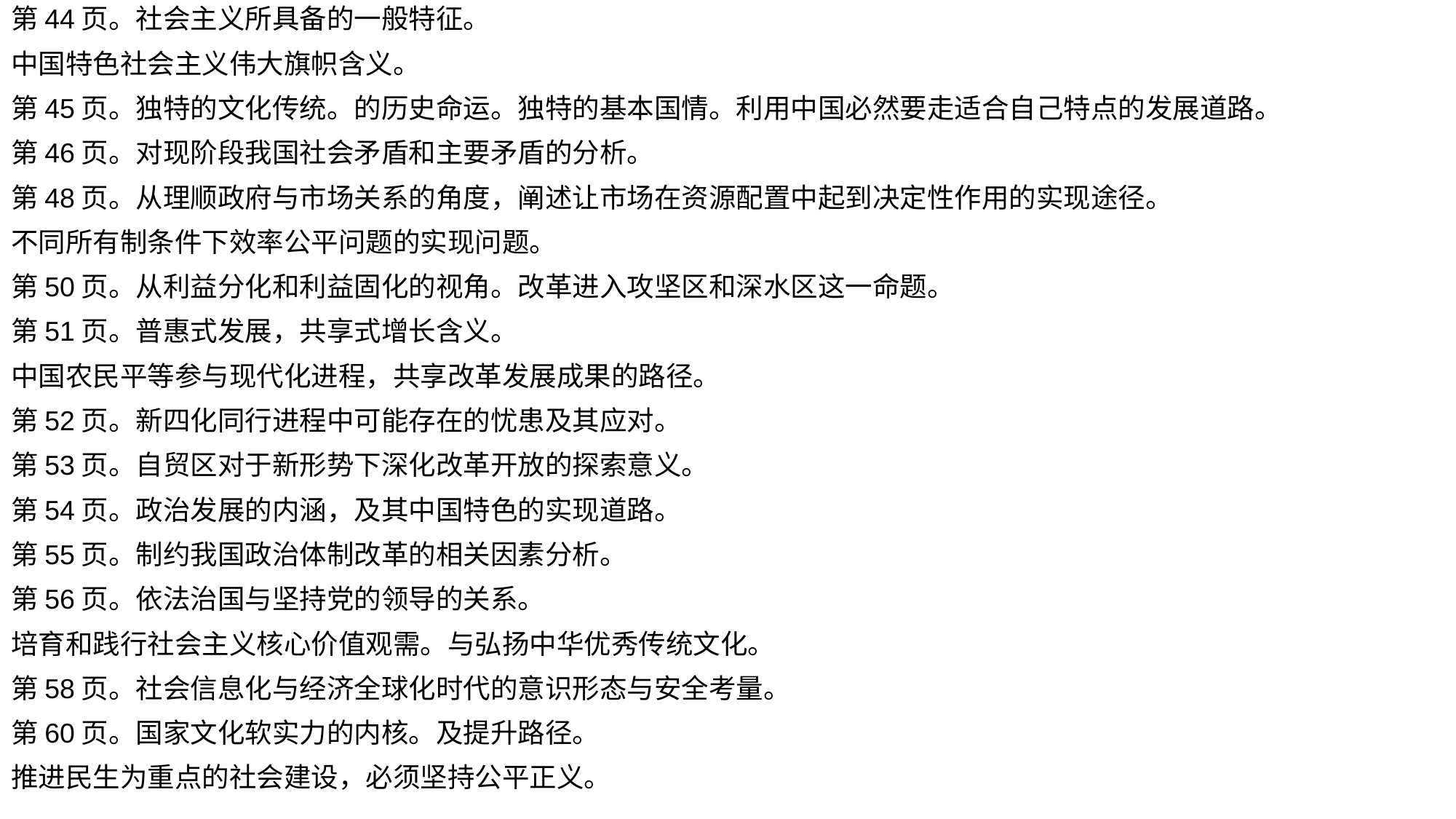

第44页。社会主义所具备的一般特征。
中国特色社会主义伟大旗帜含义。
第45页。独特的文化传统。的历史命运。独特的基本国情。利用中国必然要走适合自己特点的发展道路。
第46页。对现阶段我国社会矛盾和主要矛盾的分析。
第48页。从理顺政府与市场关系的角度，阐述让市场在资源配置中起到决定性作用的实现途径。
不同所有制条件下效率公平问题的实现问题。
第50页。从利益分化和利益固化的视角。改革进入攻坚区和深水区这一命题。
第51页。普惠式发展，共享式增长含义。
中国农民平等参与现代化进程，共享改革发展成果的路径。
第52页。新四化同行进程中可能存在的忧患及其应对。
第53页。自贸区对于新形势下深化改革开放的探索意义。
第54页。政治发展的内涵，及其中国特色的实现道路。
第55页。制约我国政治体制改革的相关因素分析。
第56页。依法治国与坚持党的领导的关系。
培育和践行社会主义核心价值观需。与弘扬中华优秀传统文化。
第58页。社会信息化与经济全球化时代的意识形态与安全考量。
第60页。国家文化软实力的内核。及提升路径。
推进民生为重点的社会建设，必须坚持公平正义。